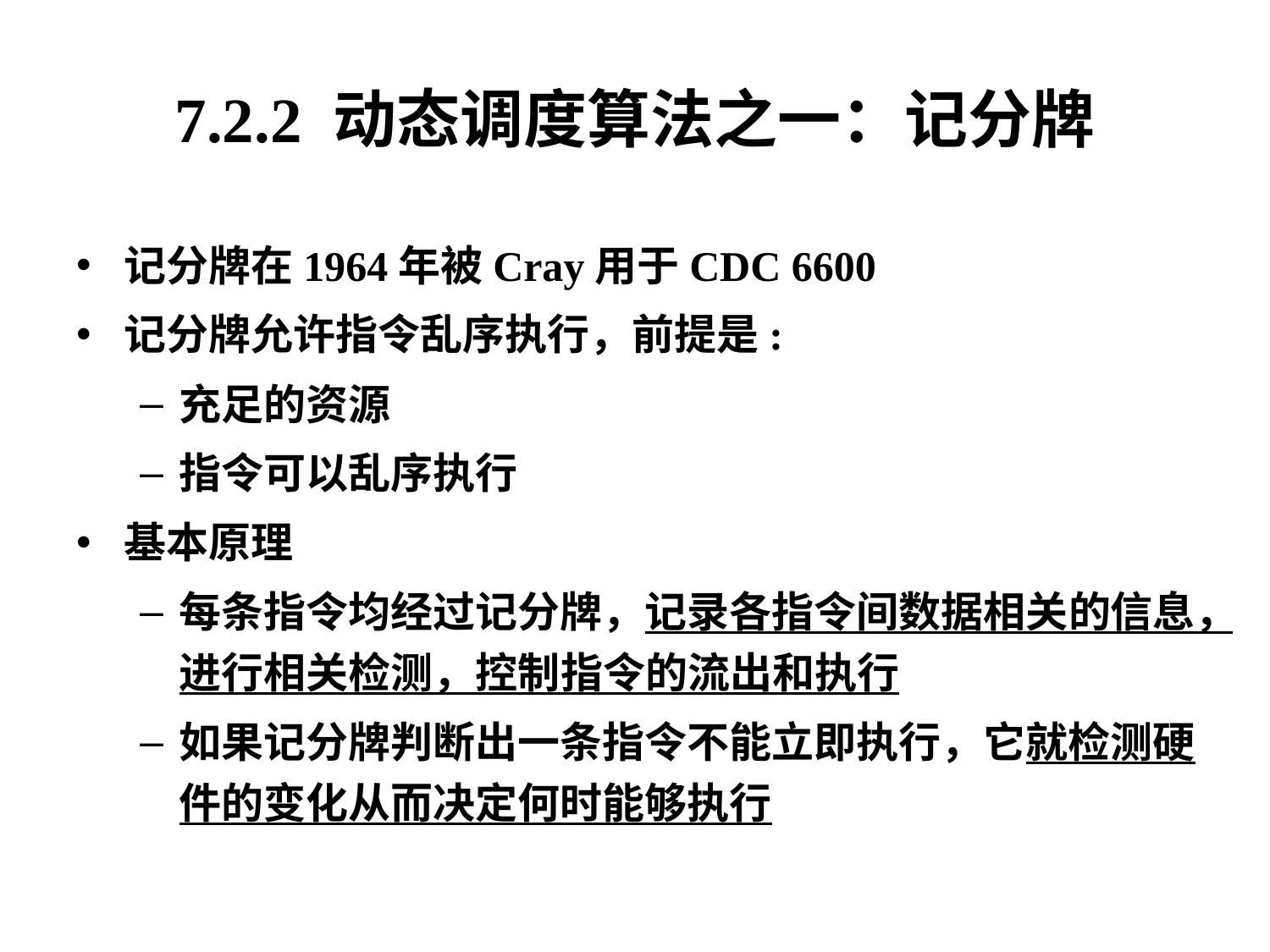

7.2.2 动态调度算法之一：记分牌
记分牌在1964年被Cray用于CDC 6600
记分牌允许指令乱序执行，前提是:
充足的资源
指令可以乱序执行
基本原理
每条指令均经过记分牌，记录各指令间数据相关的信息，进行相关检测，控制指令的流出和执行
如果记分牌判断出一条指令不能立即执行，它就检测硬件的变化从而决定何时能够执行